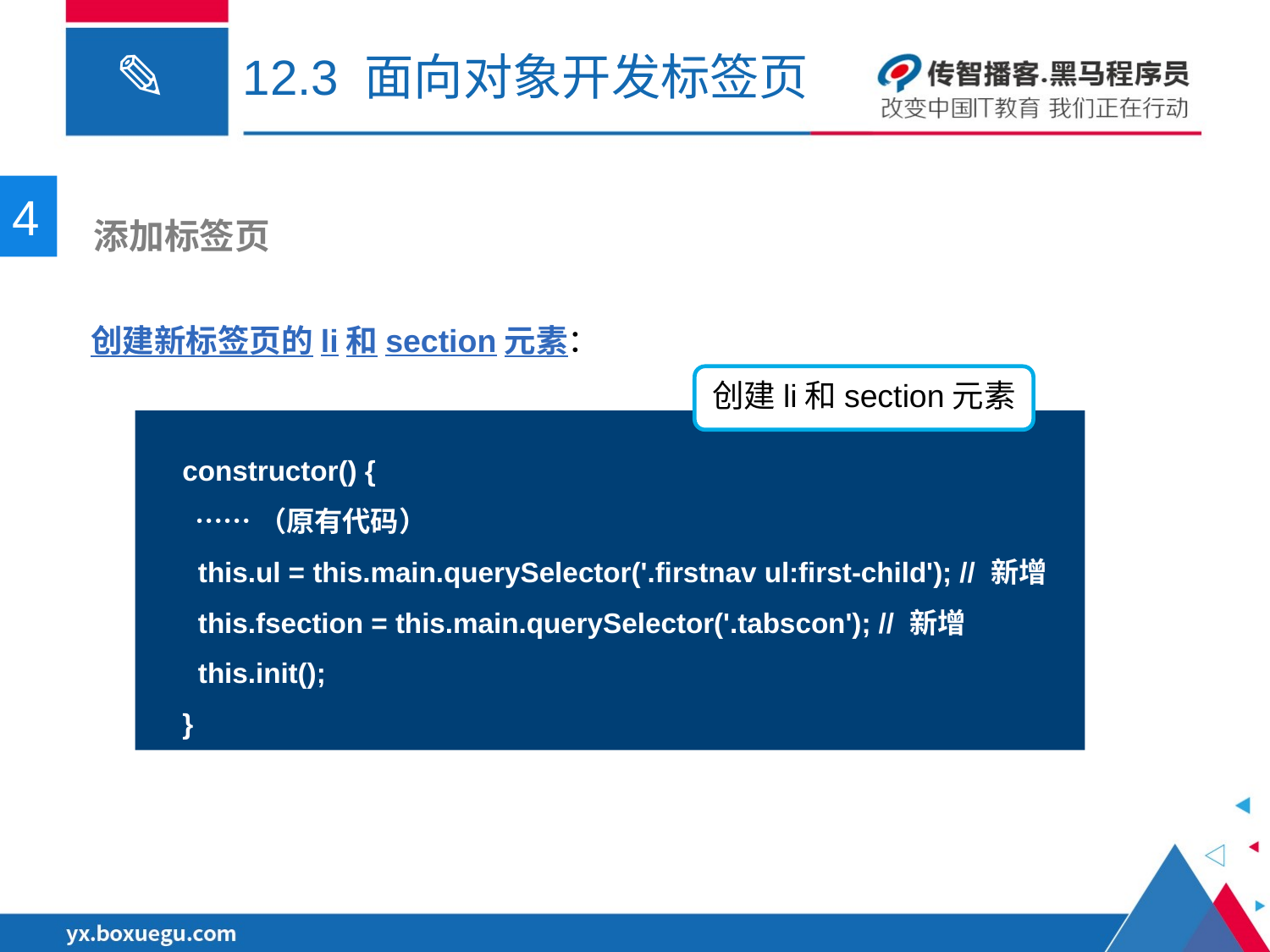

# 12.3 面向对象开发标签页

4
  添加标签页
创建新标签页的li和section元素：
创建li和section元素

constructor() {
  ……（原有代码）
  this.ul = this.main.querySelector('.firstnav ul:first-child'); // 新增
  this.fsection = this.main.querySelector('.tabscon'); // 新增
  this.init();
}